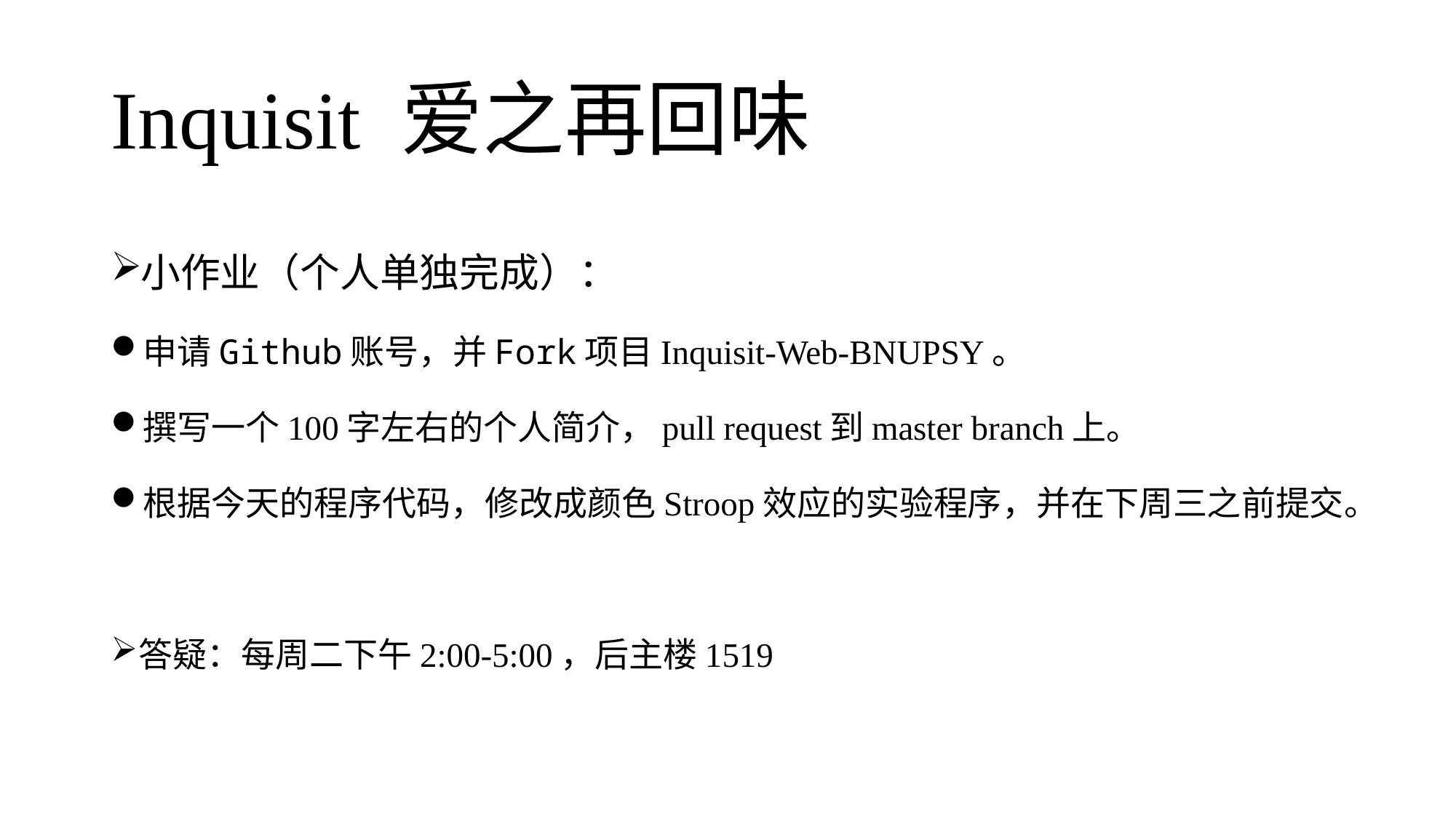

# Inquisit 爱之再回味
小作业（个人单独完成）：
申请Github账号，并Fork项目Inquisit-Web-BNUPSY。
撰写一个100字左右的个人简介，pull request到master branch上。
根据今天的程序代码，修改成颜色Stroop效应的实验程序，并在下周三之前提交。

答疑：每周二下午2:00-5:00，后主楼1519